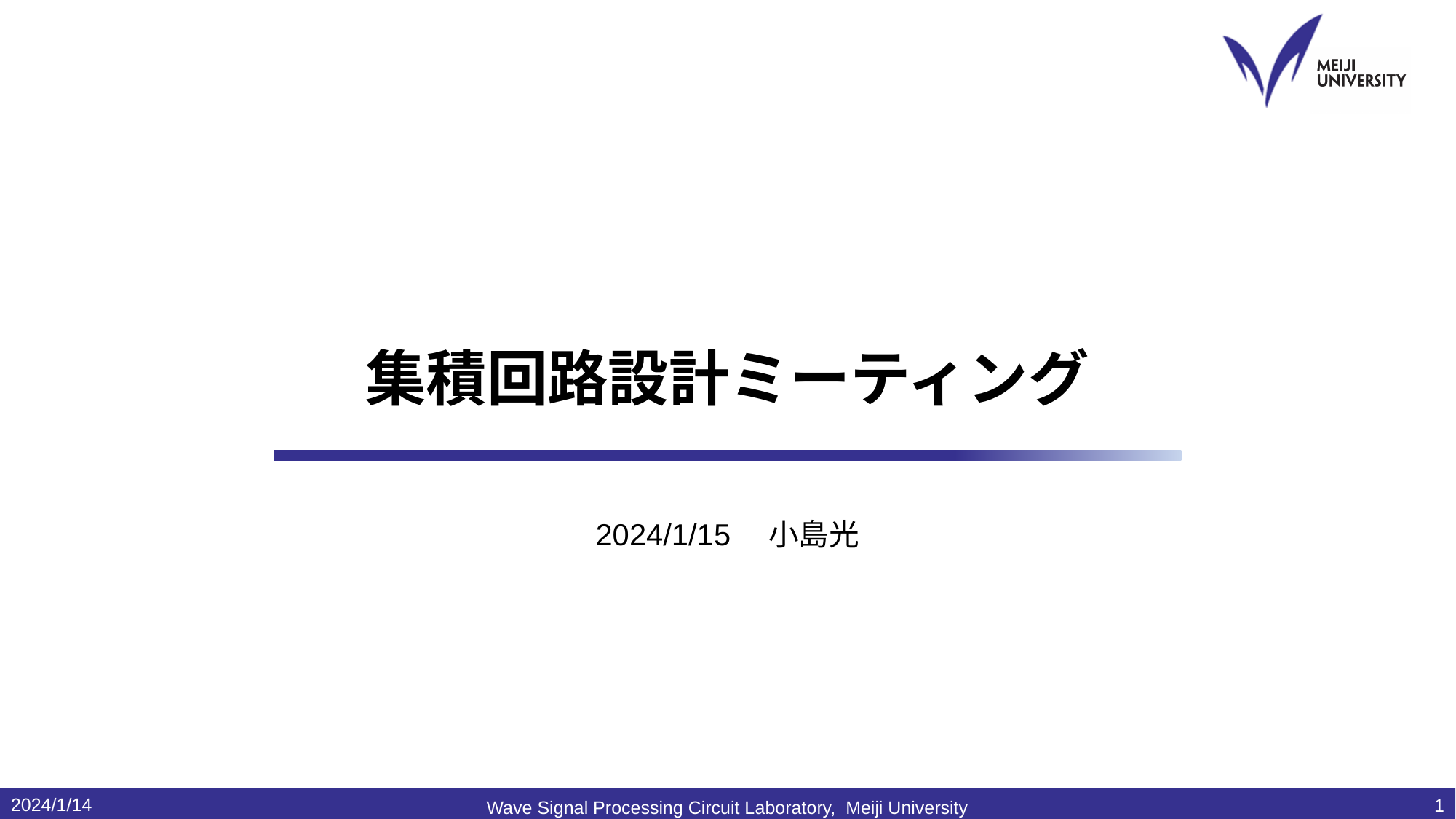

# 集積回路設計ミーティング
2024/1/15　小島光
2024/1/14
1
Wave Signal Processing Circuit Laboratory,  Meiji University